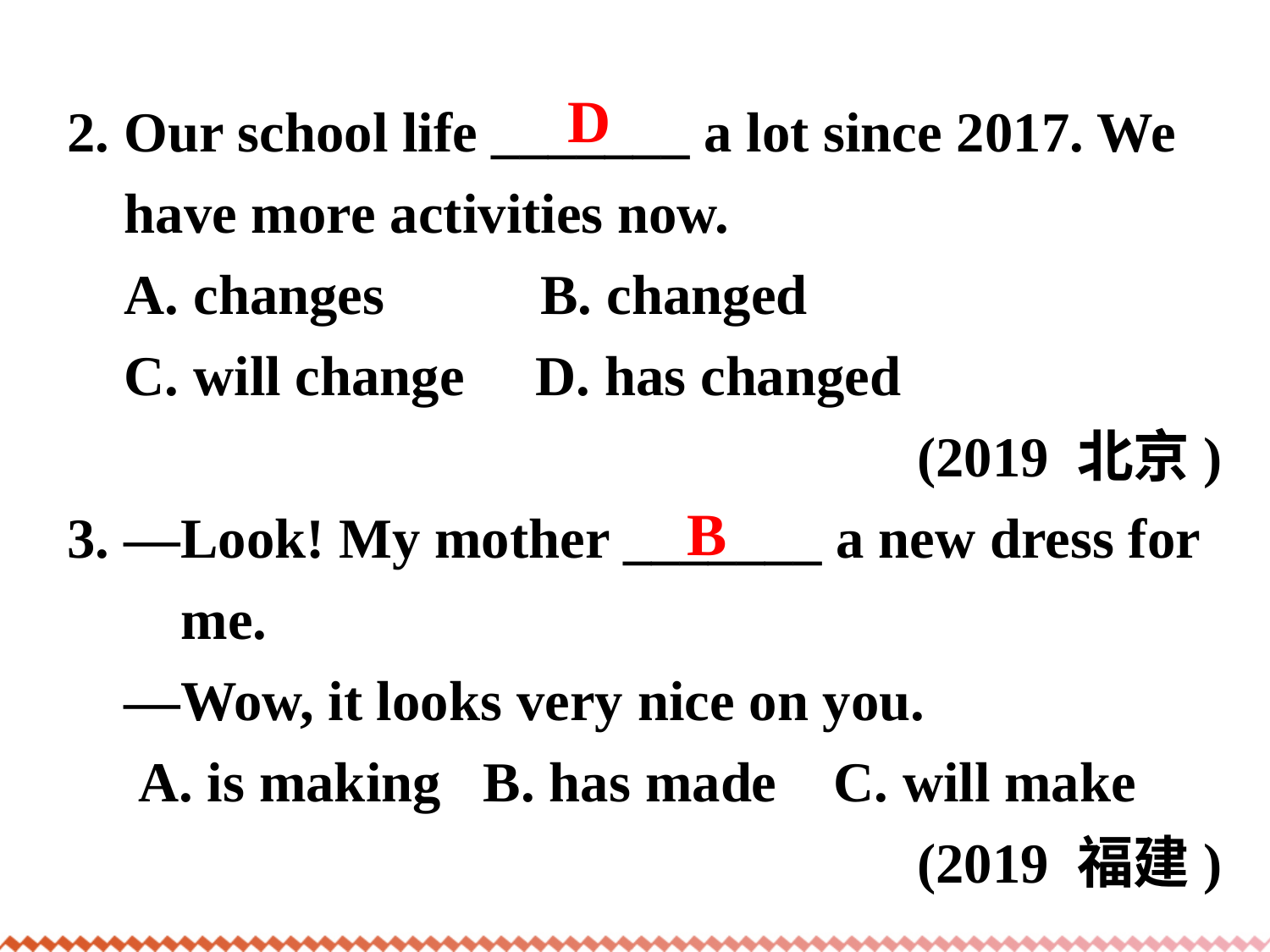

2. Our school life _______ a lot since 2017. We
    have more activities now.
    A. changes           B. changed
    C. will change     D. has changed
 (2019 北京)
3. —Look! My mother _______ a new dress for
        me.
    —Wow, it looks very nice on you.
     A. is making   B. has made    C. will make
          (2019 福建)
D
B